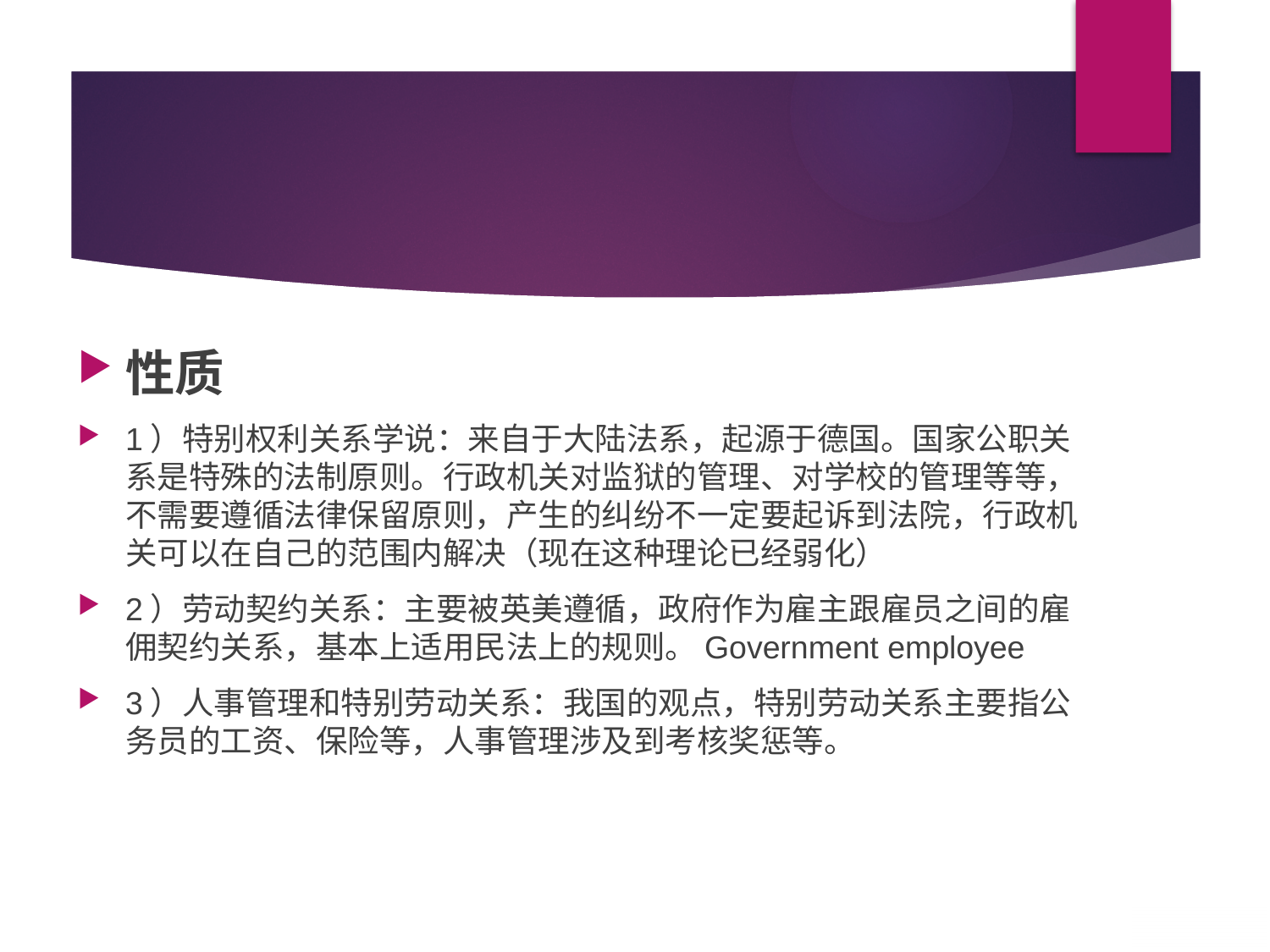

#
性质
1）特别权利关系学说：来自于大陆法系，起源于德国。国家公职关系是特殊的法制原则。行政机关对监狱的管理、对学校的管理等等，不需要遵循法律保留原则，产生的纠纷不一定要起诉到法院，行政机关可以在自己的范围内解决（现在这种理论已经弱化）
2）劳动契约关系：主要被英美遵循，政府作为雇主跟雇员之间的雇佣契约关系，基本上适用民法上的规则。Government employee
3）人事管理和特别劳动关系：我国的观点，特别劳动关系主要指公务员的工资、保险等，人事管理涉及到考核奖惩等。